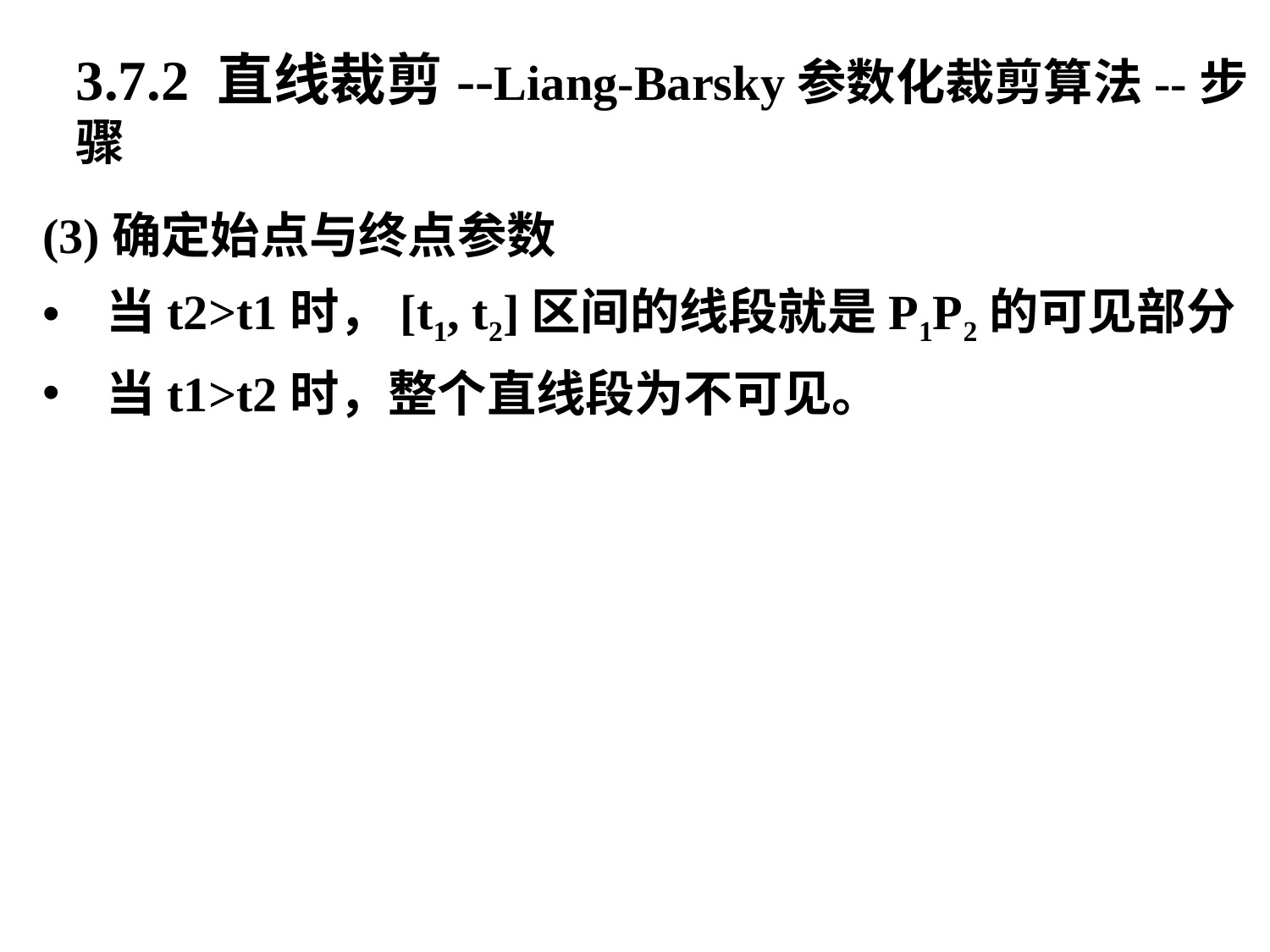

3.7.2 直线裁剪--Liang-Barsky参数化裁剪算法--步骤
(3)确定始点与终点参数
当t2>t1时，[t1, t2]区间的线段就是P1P2的可见部分
当t1>t2时，整个直线段为不可见。